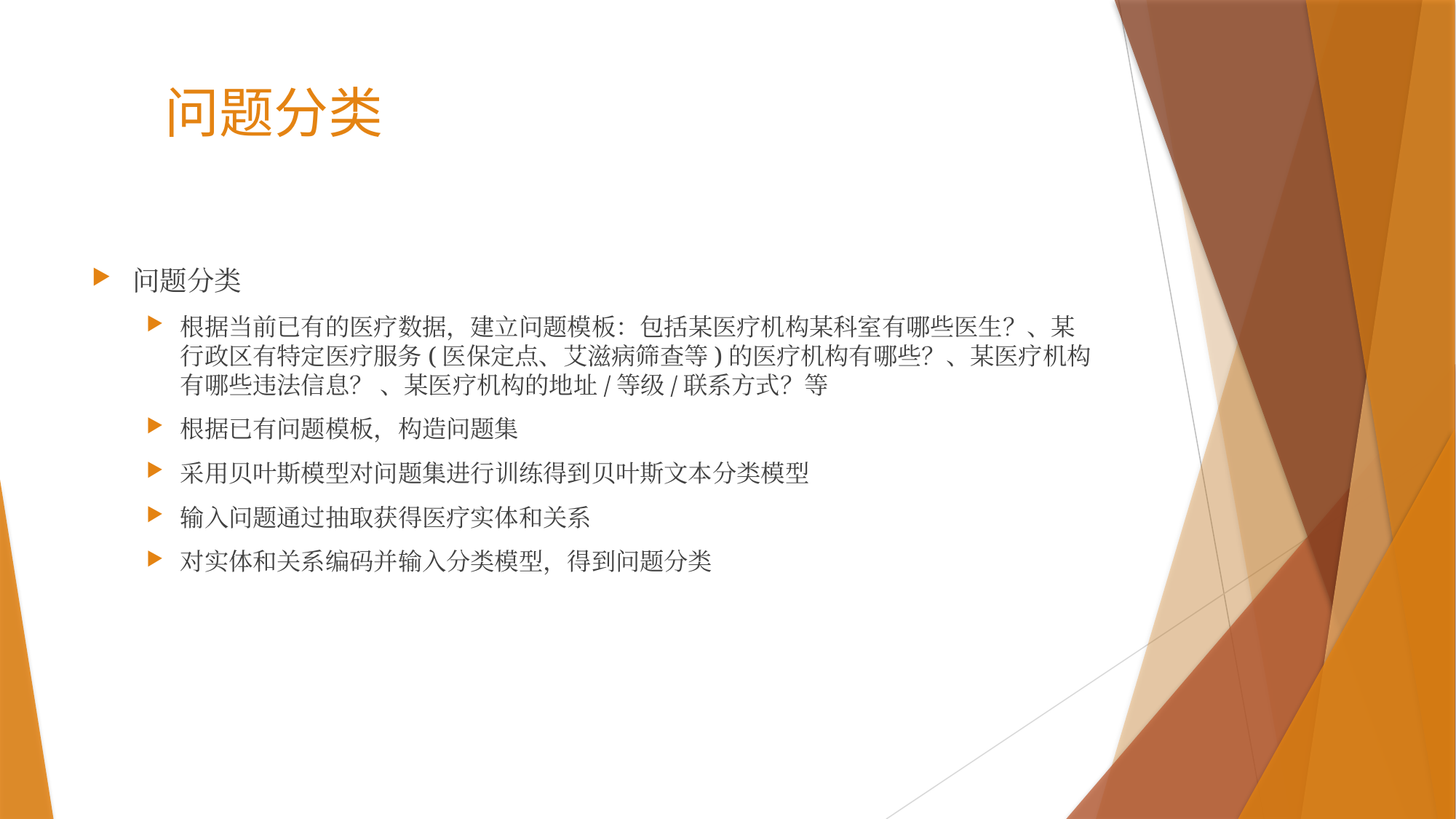

# 问题分类
问题分类
根据当前已有的医疗数据，建立问题模板：包括某医疗机构某科室有哪些医生？、某行政区有特定医疗服务(医保定点、艾滋病筛查等)的医疗机构有哪些？、某医疗机构有哪些违法信息？ 、某医疗机构的地址/等级/联系方式？等
根据已有问题模板，构造问题集
采用贝叶斯模型对问题集进行训练得到贝叶斯文本分类模型
输入问题通过抽取获得医疗实体和关系
对实体和关系编码并输入分类模型，得到问题分类